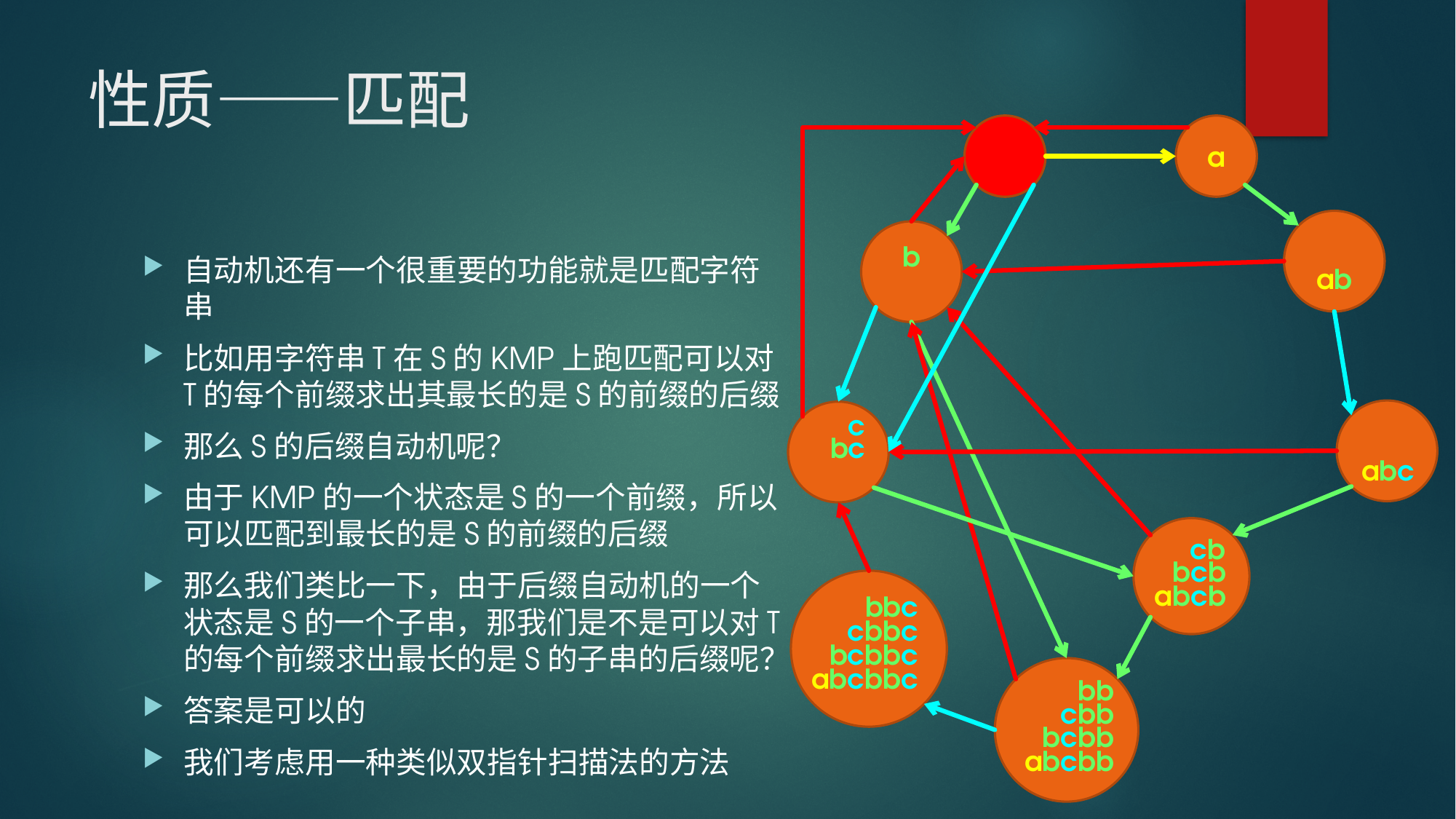

# 性质——匹配

a

b
自动机还有一个很重要的功能就是匹配字符串
比如用字符串T在S的KMP上跑匹配可以对T的每个前缀求出其最长的是S的前缀的后缀
那么S的后缀自动机呢？
由于KMP的一个状态是S的一个前缀，所以可以匹配到最长的是S的前缀的后缀
那么我们类比一下，由于后缀自动机的一个状态是S的一个子串，那我们是不是可以对T的每个前缀求出最长的是S的子串的后缀呢？
答案是可以的
我们考虑用一种类似双指针扫描法的方法

ab

c
bc
abc

cb
bcb

abcb
bbc
cbbc
bcbbc
abcbbc

bb
cbb
bcbb
abcbb